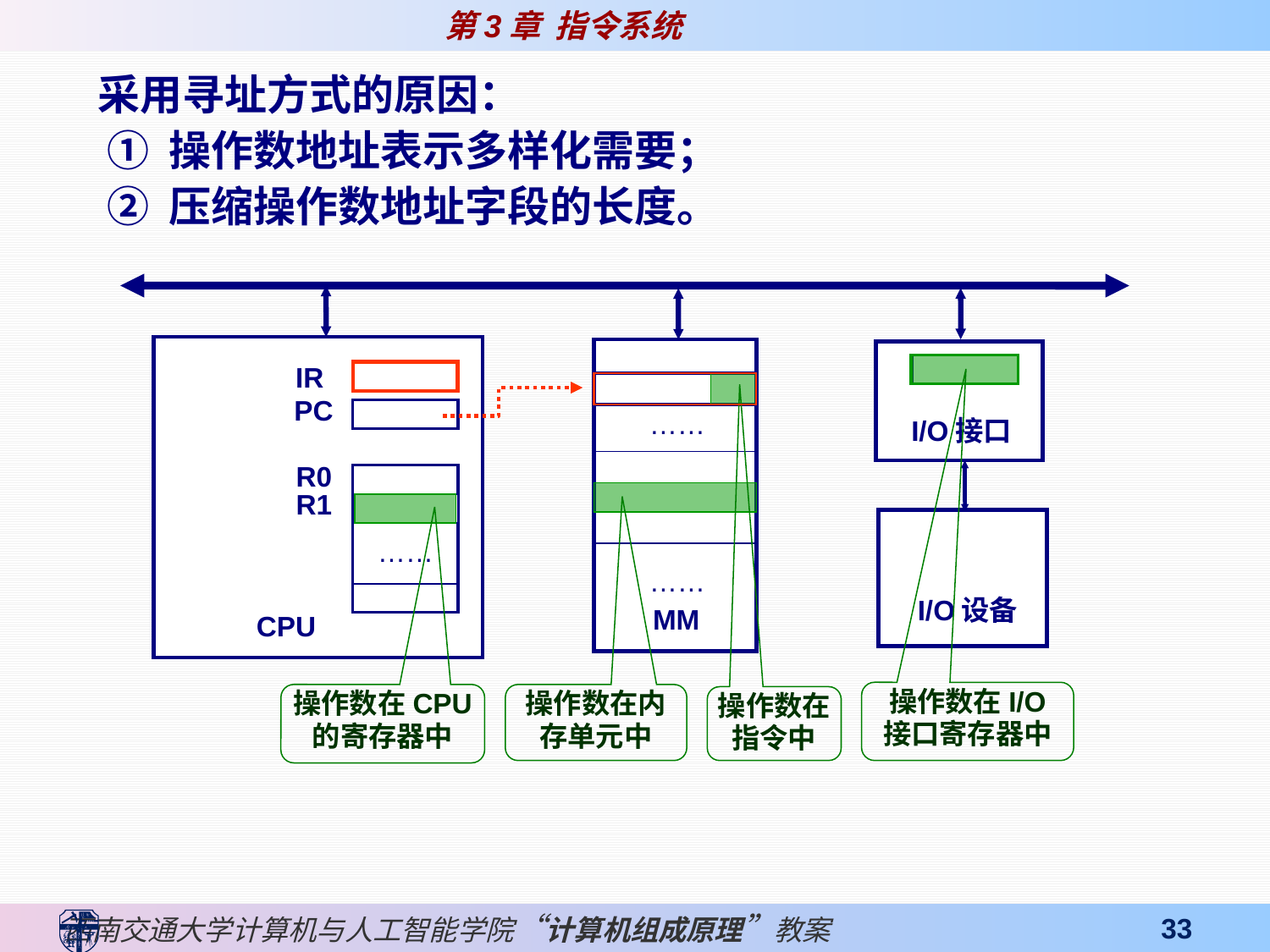

采用寻址方式的原因：
     ① 操作数地址表示多样化需要；
     ② 压缩操作数地址字段的长度。

IR

PC

……
I/O接口

R0

R1

……
……

I/O设备
MM
CPU
操作数在I/O
接口寄存器中
操作数在CPU
的寄存器中
操作数在内
存单元中
操作数在指令中